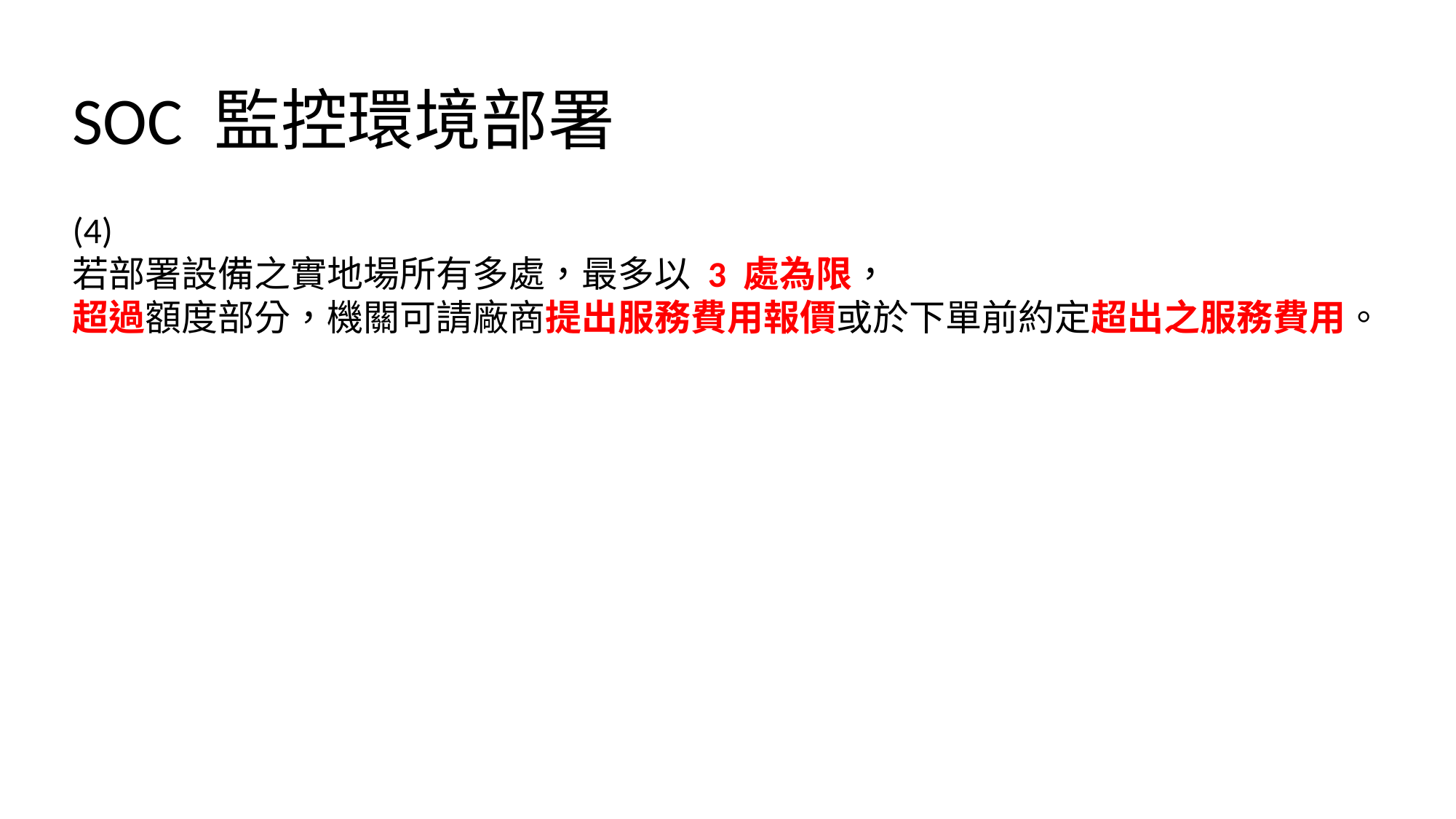

# SOC 監控環境部署
(4)
若部署設備之實地場所有多處，最多以 3 處為限，
超過額度部分，機關可請廠商提出服務費用報價或於下單前約定超出之服務費用。